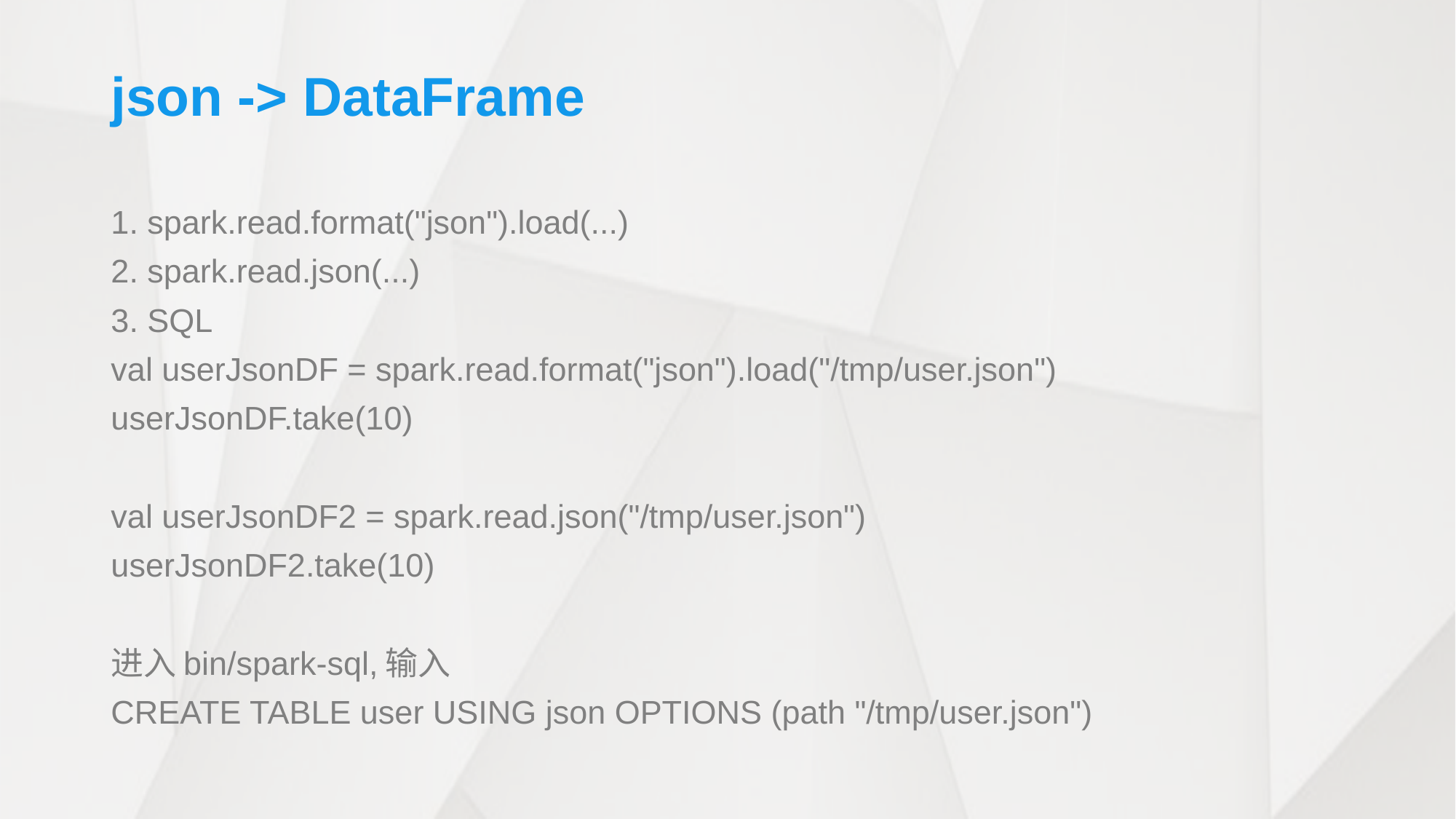

# json -> DataFrame
1. spark.read.format("json").load(...)
2. spark.read.json(...)
3. SQL
val userJsonDF = spark.read.format("json").load("/tmp/user.json")
userJsonDF.take(10)

val userJsonDF2 = spark.read.json("/tmp/user.json")
userJsonDF2.take(10)

进入bin/spark-sql,输入
CREATE TABLE user USING json OPTIONS (path "/tmp/user.json")